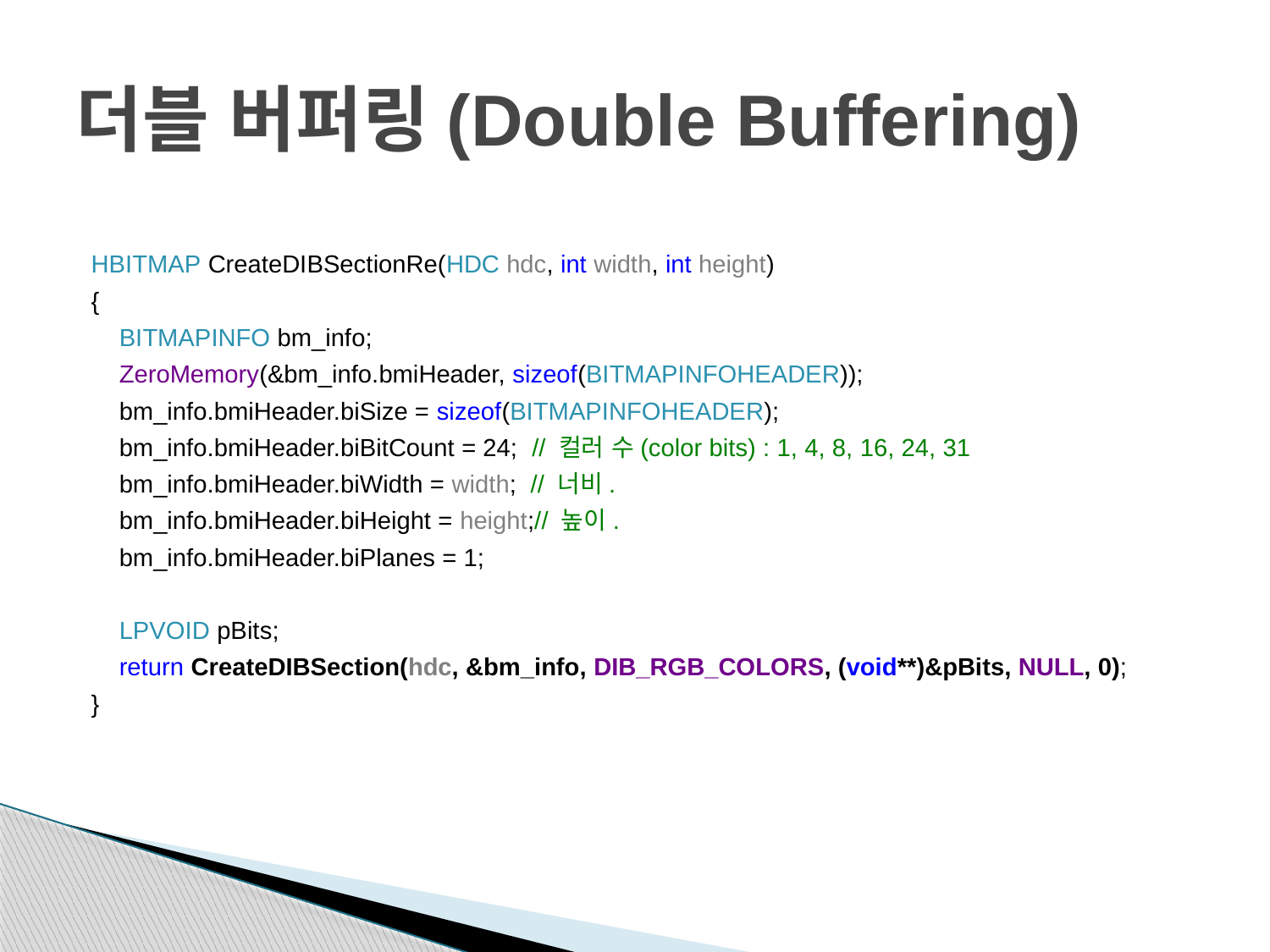

# 더블 버퍼링(Double Buffering)

HBITMAP CreateDIBSectionRe(HDC hdc, int width, int height)
{
    BITMAPINFO bm_info;
    ZeroMemory(&bm_info.bmiHeader, sizeof(BITMAPINFOHEADER));
    bm_info.bmiHeader.biSize = sizeof(BITMAPINFOHEADER);
    bm_info.bmiHeader.biBitCount = 24;  // 컬러 수(color bits) : 1, 4, 8, 16, 24, 31
    bm_info.bmiHeader.biWidth = width;  // 너비.
    bm_info.bmiHeader.biHeight = height;// 높이.
    bm_info.bmiHeader.biPlanes = 1;

    LPVOID pBits;
    return CreateDIBSection(hdc, &bm_info, DIB_RGB_COLORS, (void**)&pBits, NULL, 0);
}